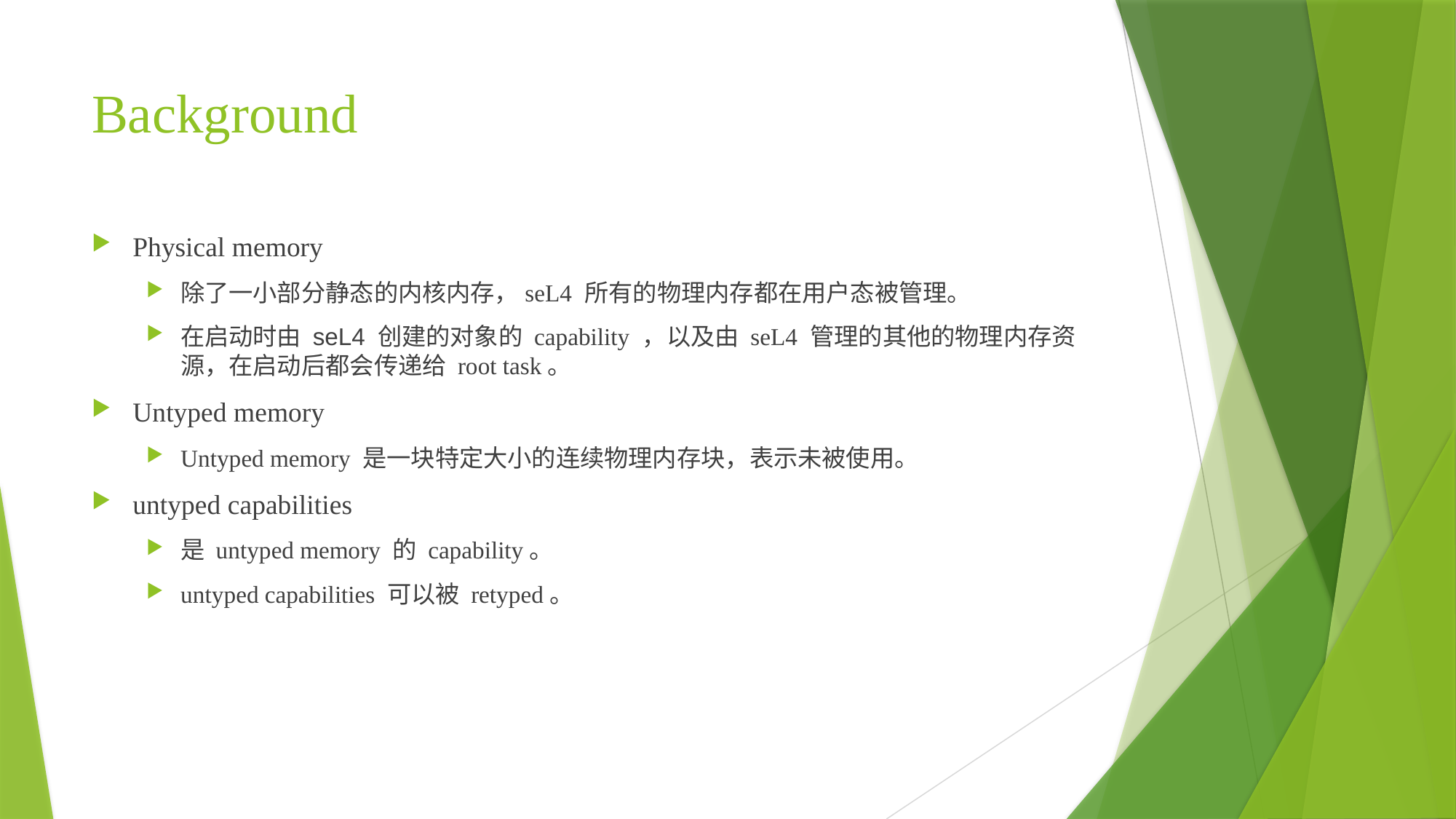

# Background
Physical memory
除了一小部分静态的内核内存，seL4 所有的物理内存都在用户态被管理。
在启动时由 seL4 创建的对象的 capability ，以及由 seL4 管理的其他的物理内存资源，在启动后都会传递给 root task。
Untyped memory
Untyped memory 是一块特定大小的连续物理内存块，表示未被使用。
untyped capabilities
是 untyped memory 的 capability。
untyped capabilities 可以被 retyped。